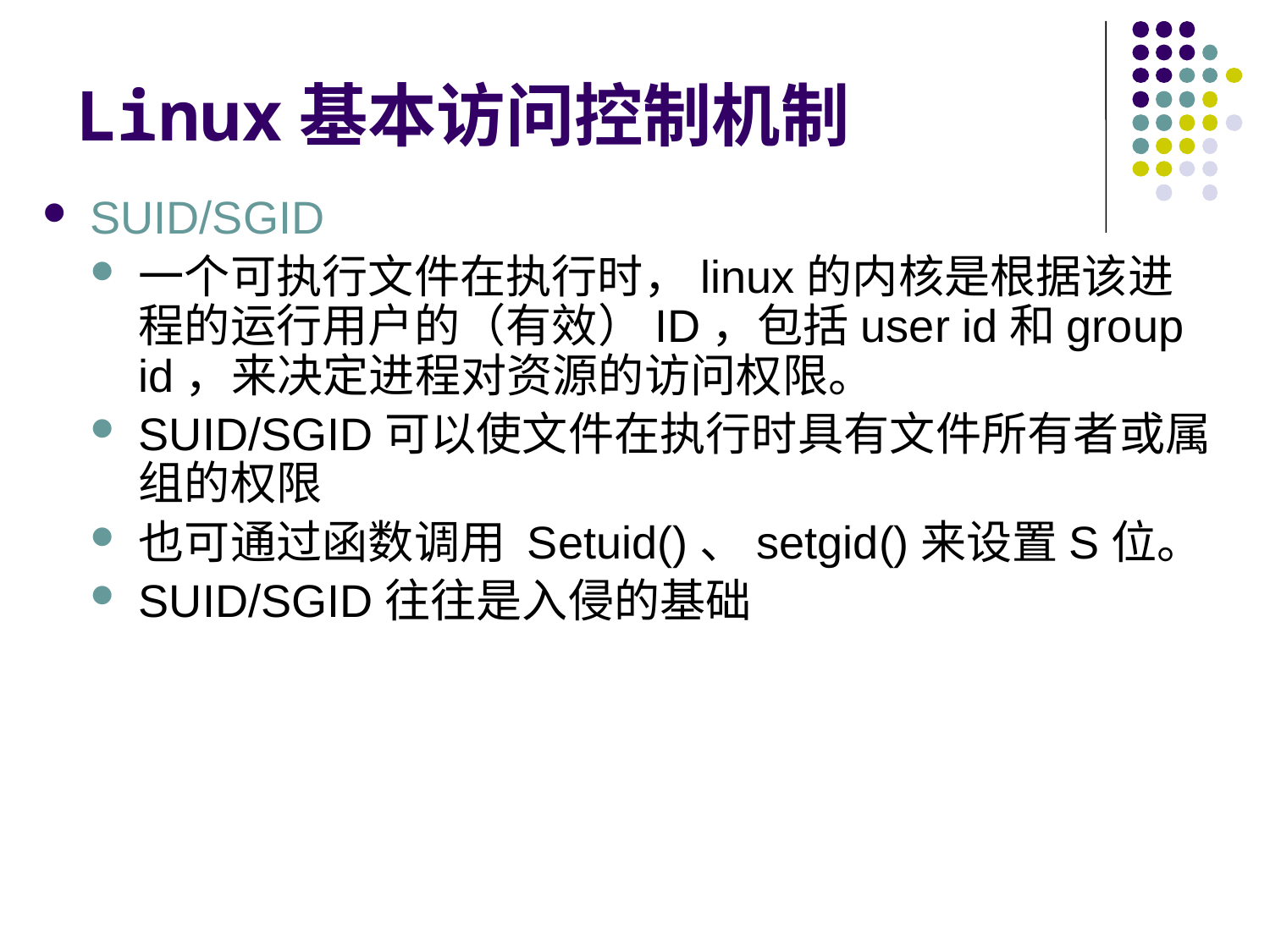

# Linux基本访问控制机制
SUID/SGID
一个可执行文件在执行时，linux的内核是根据该进程的运行用户的（有效）ID，包括user id和group id，来决定进程对资源的访问权限。
SUID/SGID可以使文件在执行时具有文件所有者或属组的权限
也可通过函数调用 Setuid()、setgid()来设置S位。
SUID/SGID往往是入侵的基础